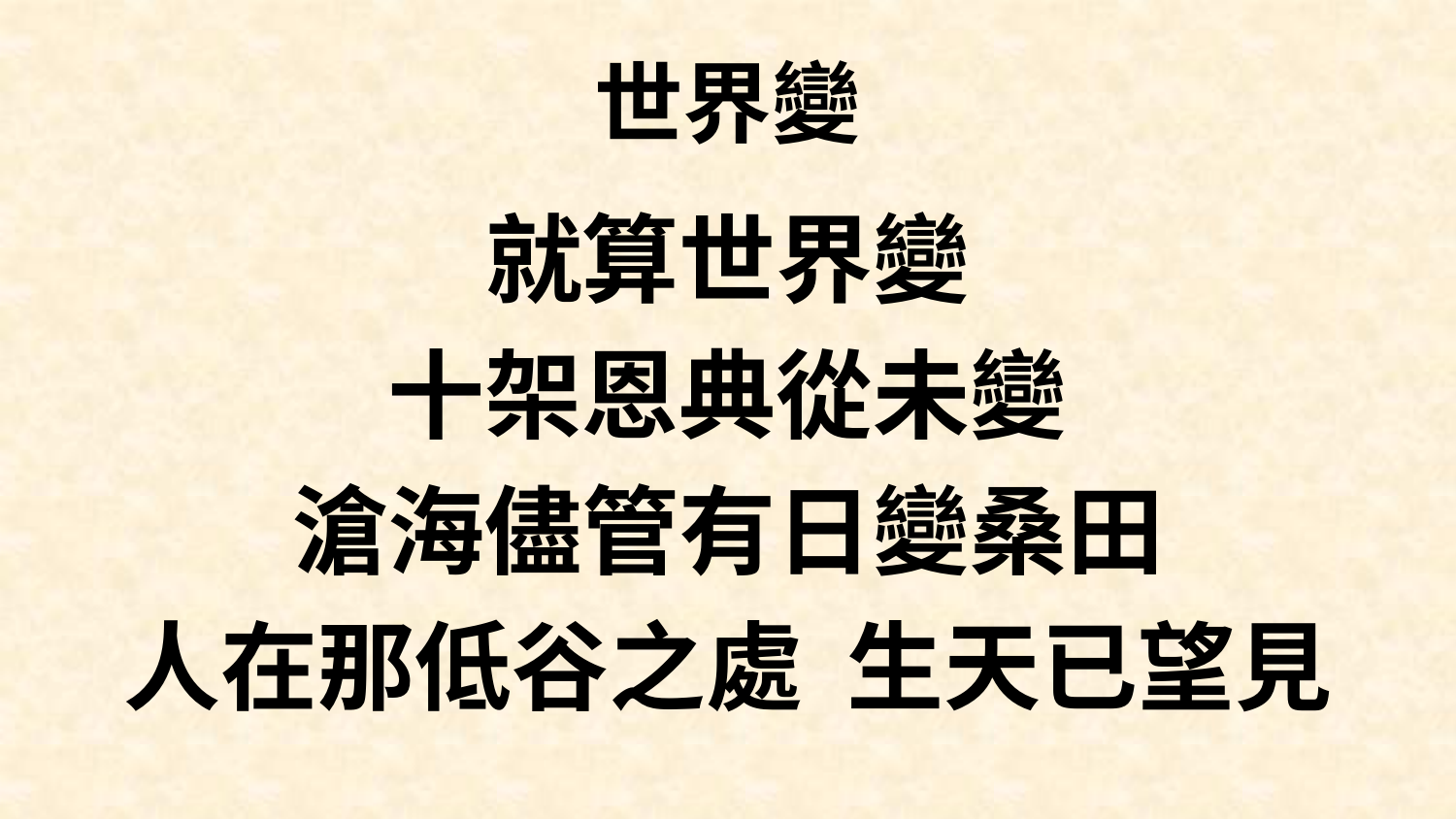

# 世界變
就算世界變
十架恩典從未變
滄海儘管有日變桑田
人在那低谷之處  生天已望見